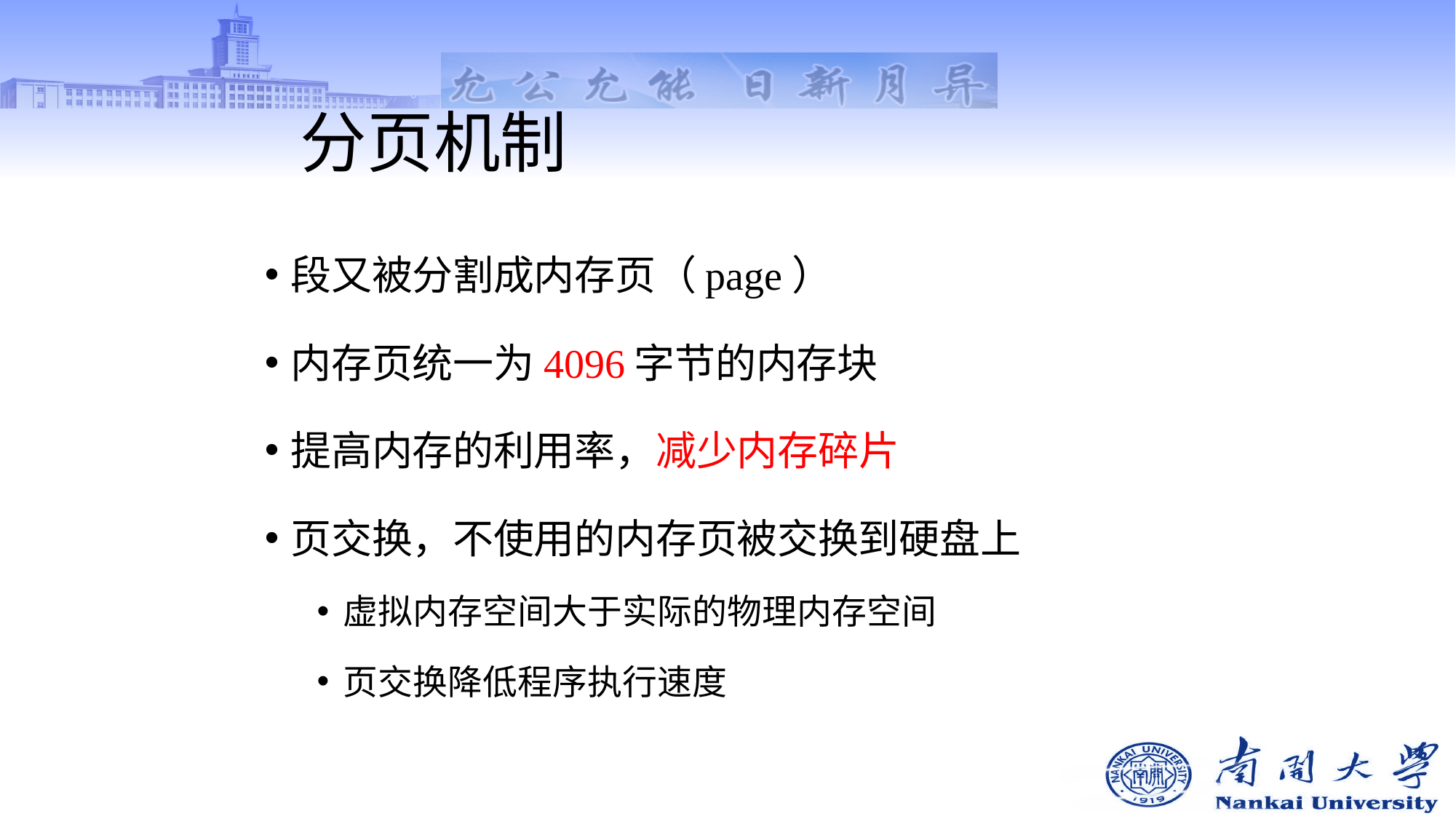

# 分页机制
段又被分割成内存页（page）
内存页统一为4096字节的内存块
提高内存的利用率，减少内存碎片
页交换，不使用的内存页被交换到硬盘上
虚拟内存空间大于实际的物理内存空间
页交换降低程序执行速度